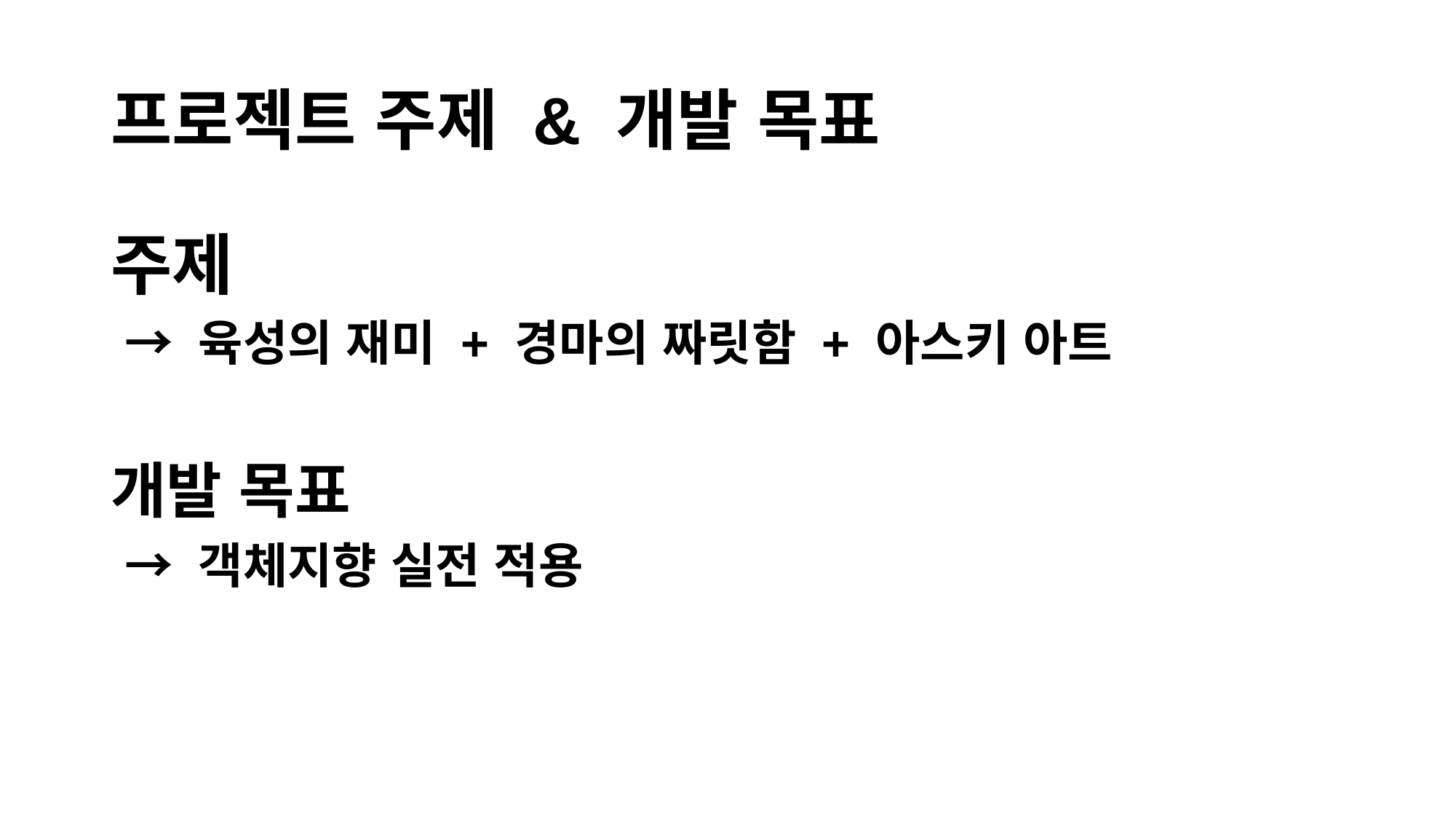

# 프로젝트 주제 & 개발 목표
주제
 → 육성의 재미 + 경마의 짜릿함 + 아스키 아트

개발 목표
 → 객체지향 실전 적용